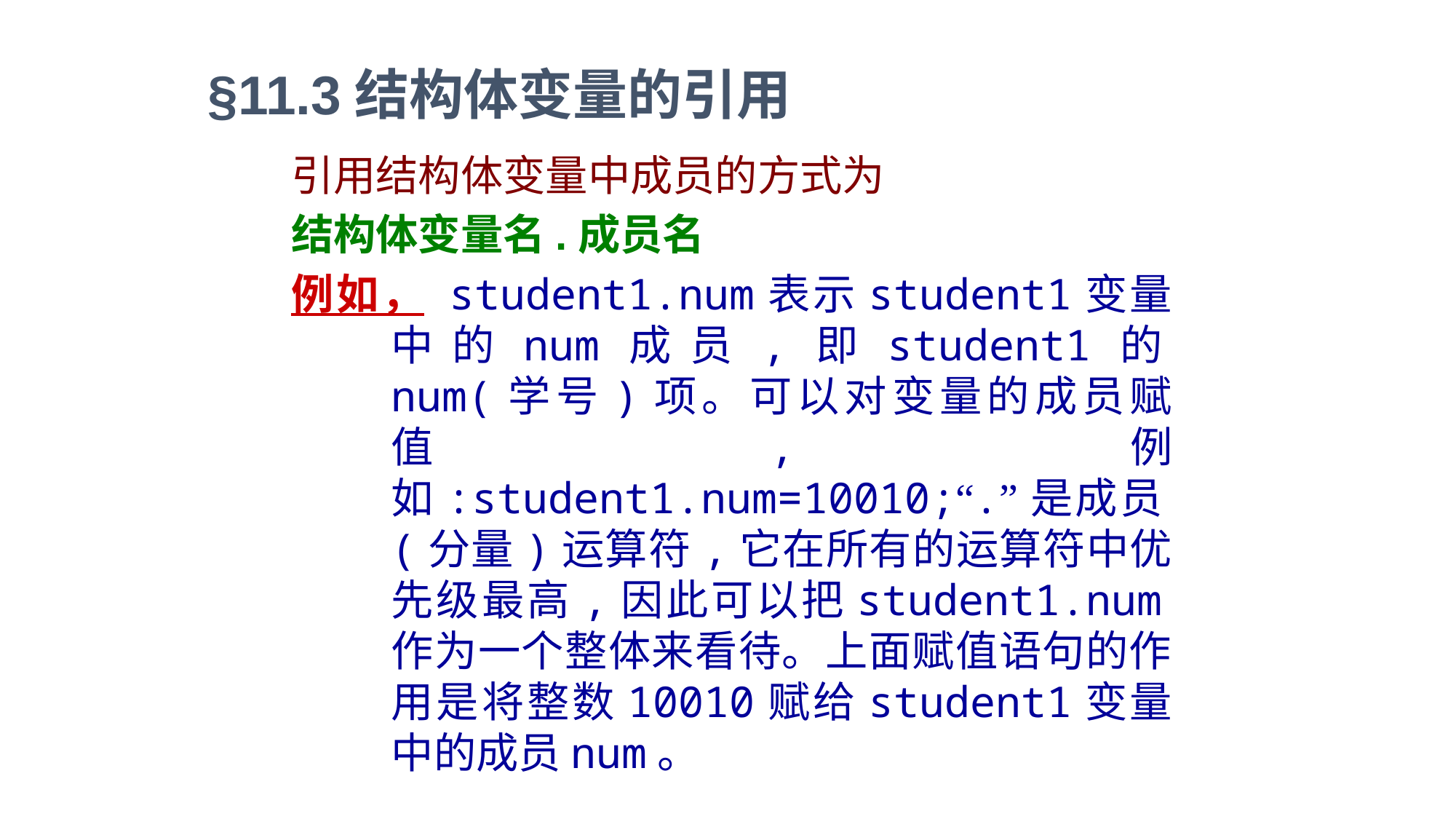

§11.3结构体变量的引用
引用结构体变量中成员的方式为
结构体变量名.成员名
例如， student1.num表示student1变量中的num成员,即student1的num(学号)项。可以对变量的成员赋值,例如:student1.num=10010;“.”是成员(分量)运算符,它在所有的运算符中优先级最高,因此可以把student1.num作为一个整体来看待。上面赋值语句的作用是将整数10010赋给student1变量中的成员num。